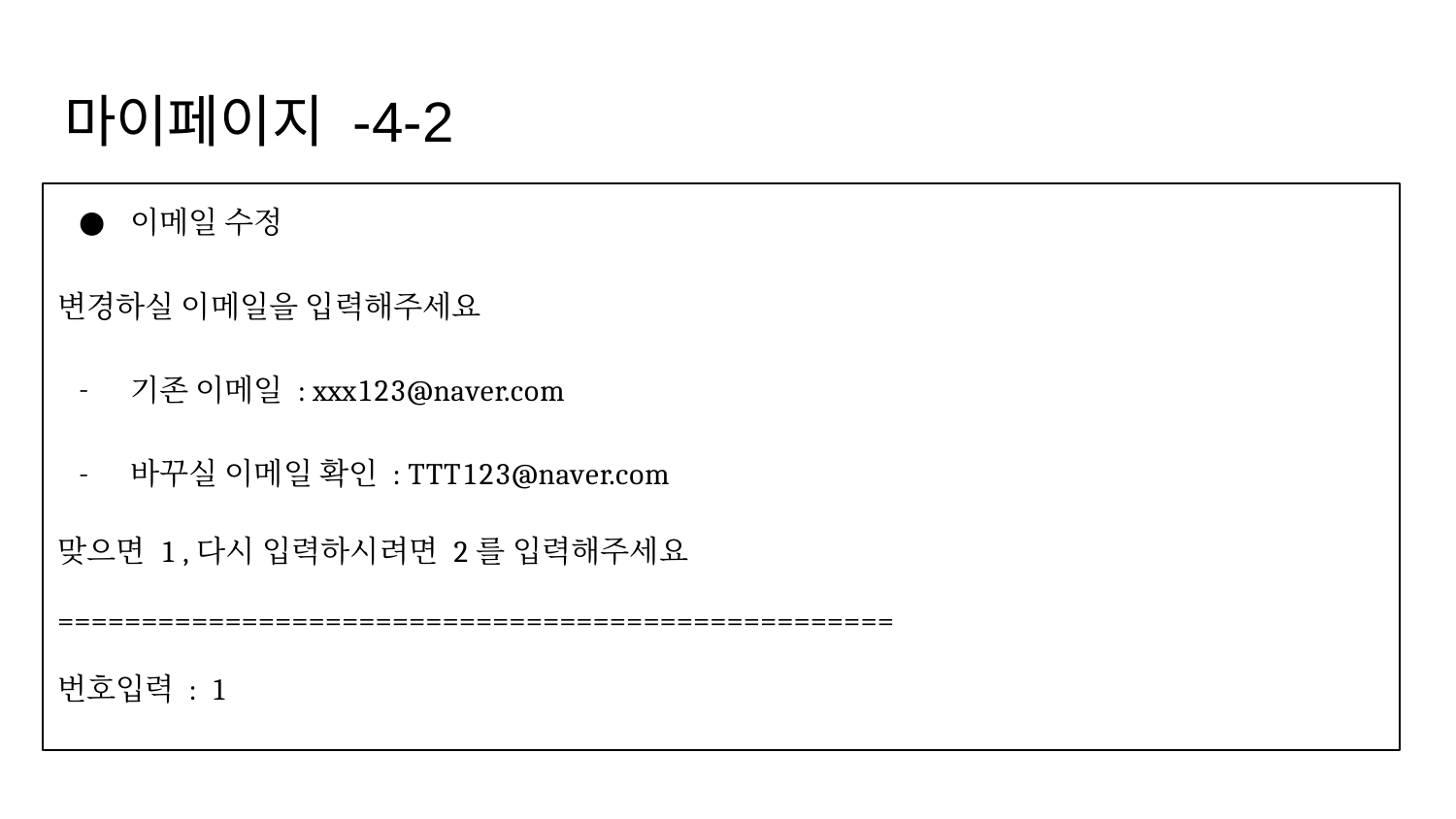

# 마이페이지 -4-2
이메일 수정

변경하실 이메일을 입력해주세요

기존 이메일 : xxx123@naver.com

바꾸실 이메일 확인 : TTT123@naver.com

맞으면 1 ,다시 입력하시려면 2를 입력해주세요
==================================================
번호입력 :  1